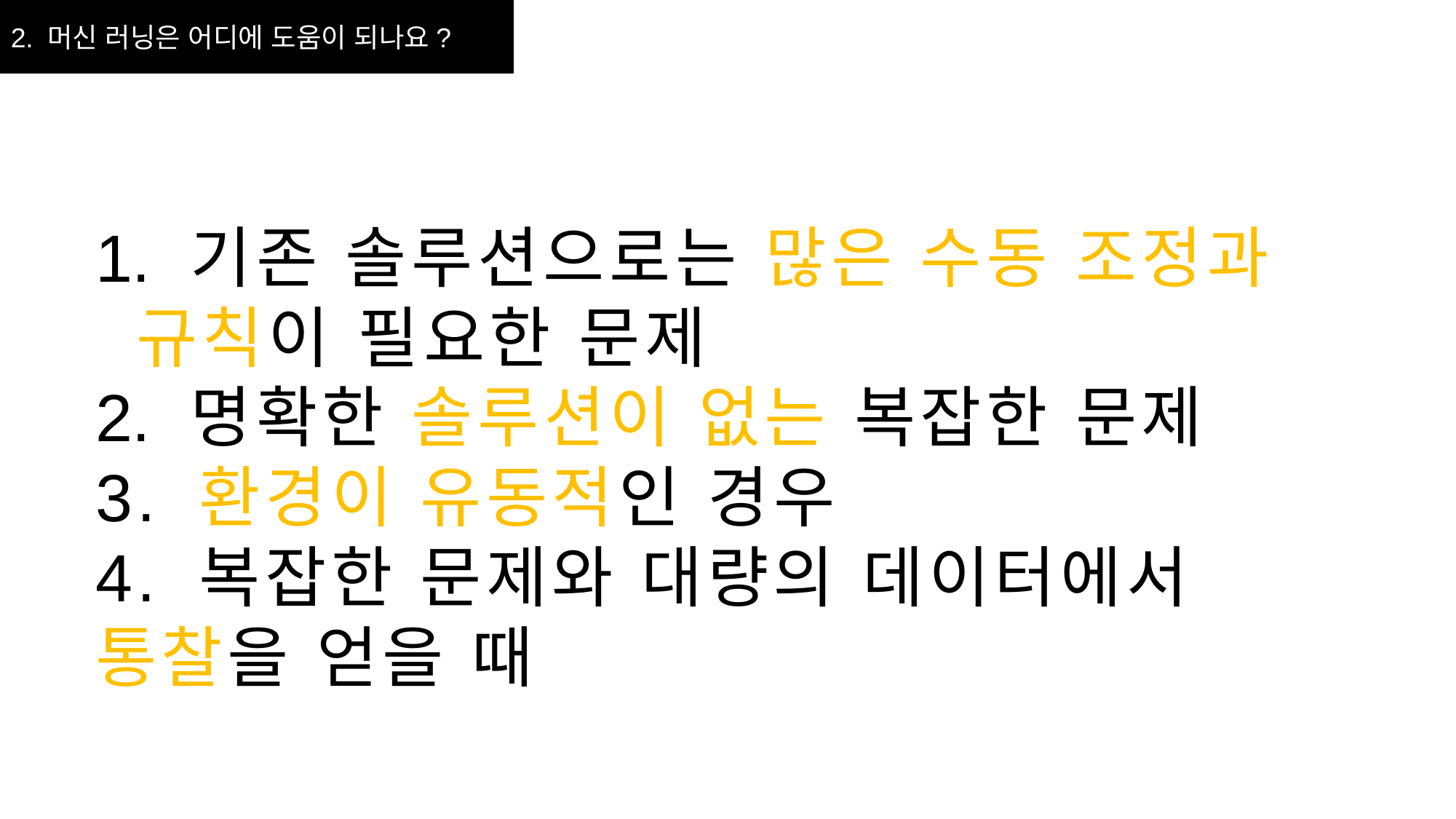

2. 머신 러닝은 어디에 도움이 되나요?
 기존 솔루션으로는 많은 수동 조정과 규칙이 필요한 문제
 명확한 솔루션이 없는 복잡한 문제
3. 환경이 유동적인 경우
4. 복잡한 문제와 대량의 데이터에서 통찰을 얻을 때